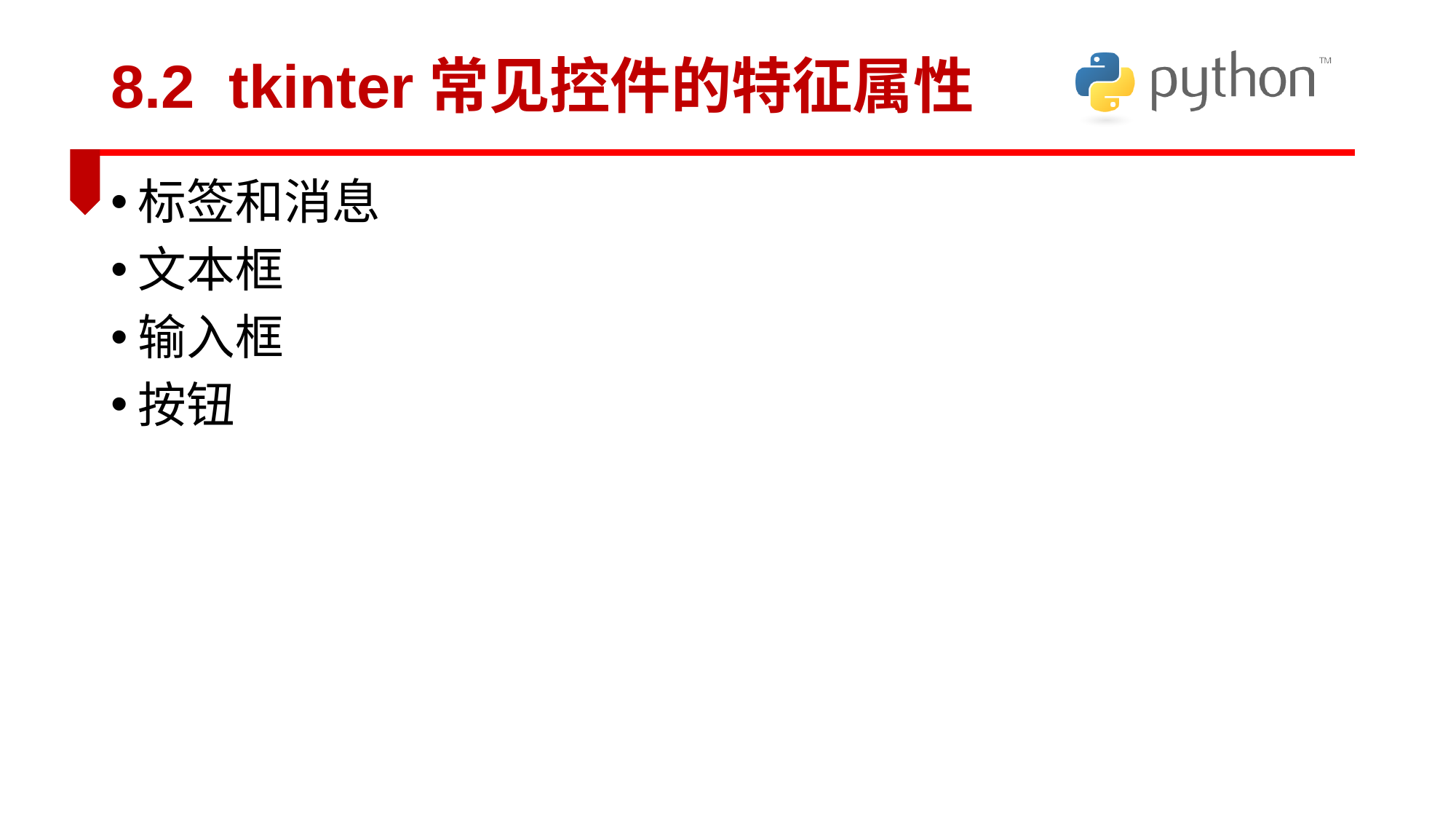

# 8.2  tkinter常见控件的特征属性
标签和消息
文本框
输入框
按钮